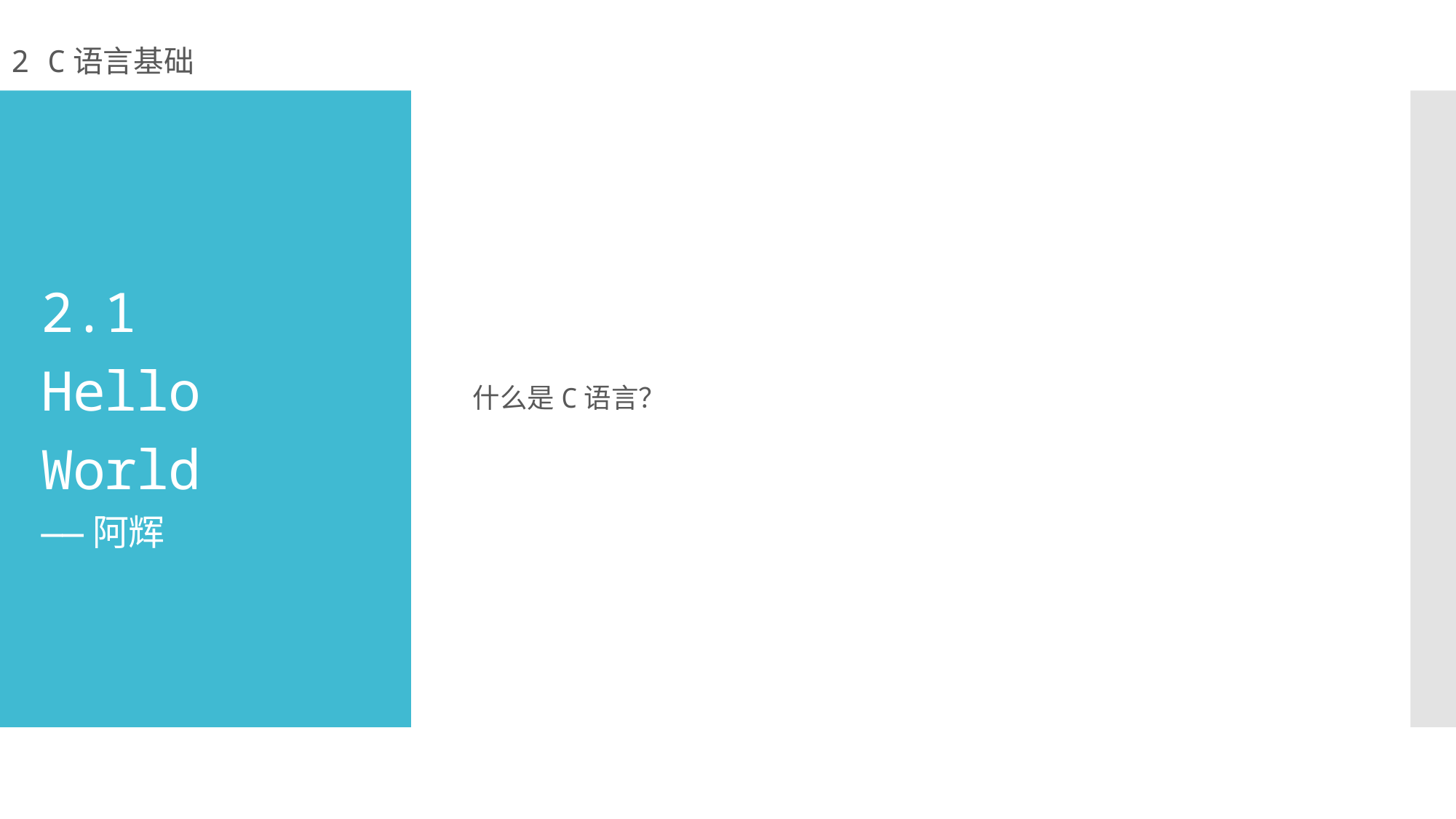

2 C语言基础
什么是C语言？
# 2.1 Hello World ——阿辉